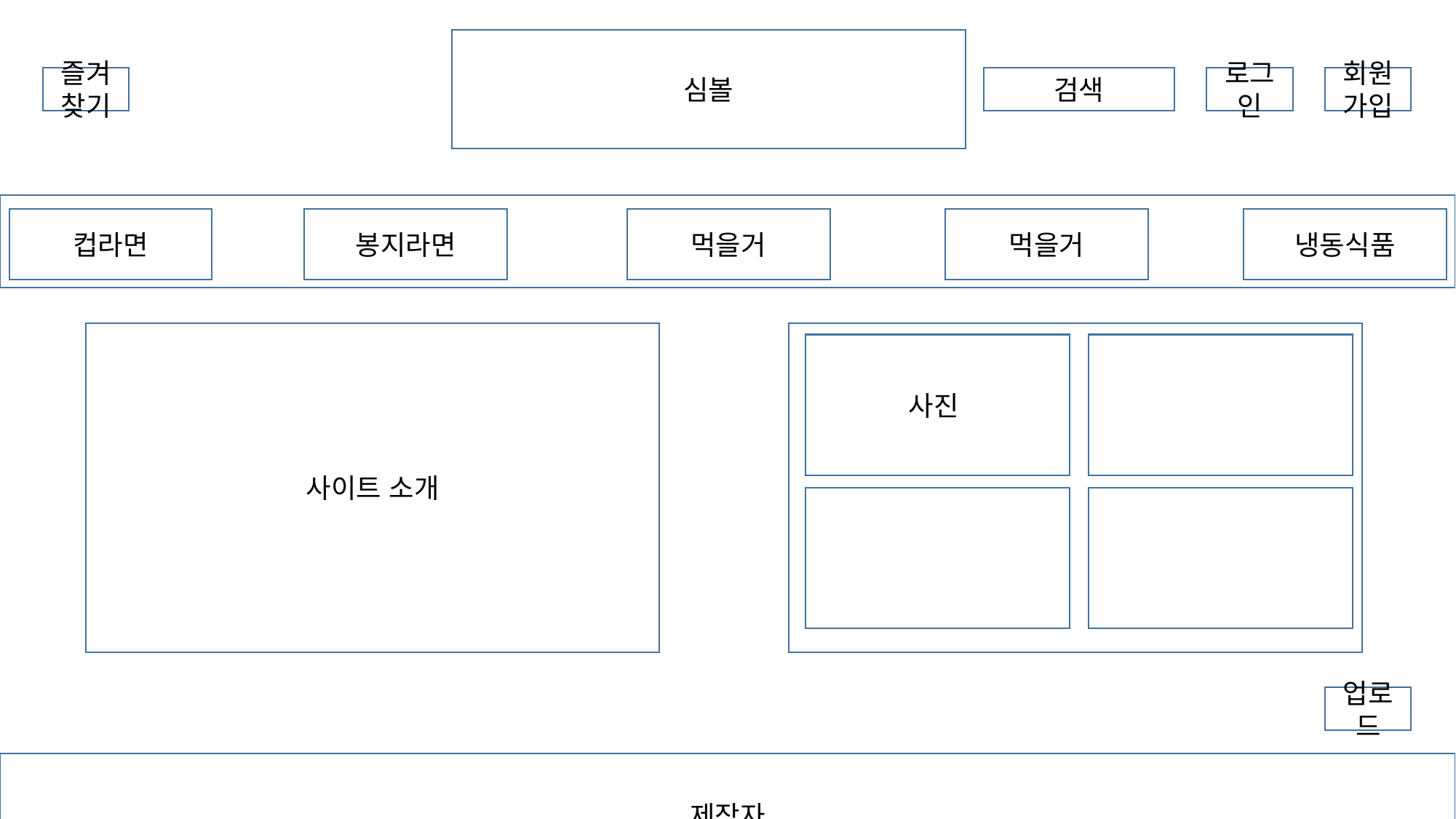

심볼
즐겨찾기
검색
로그인
회원가입

컵라면
봉지라면
먹을거
먹을거
냉동식품
사이트 소개

사진

업로드
제작자